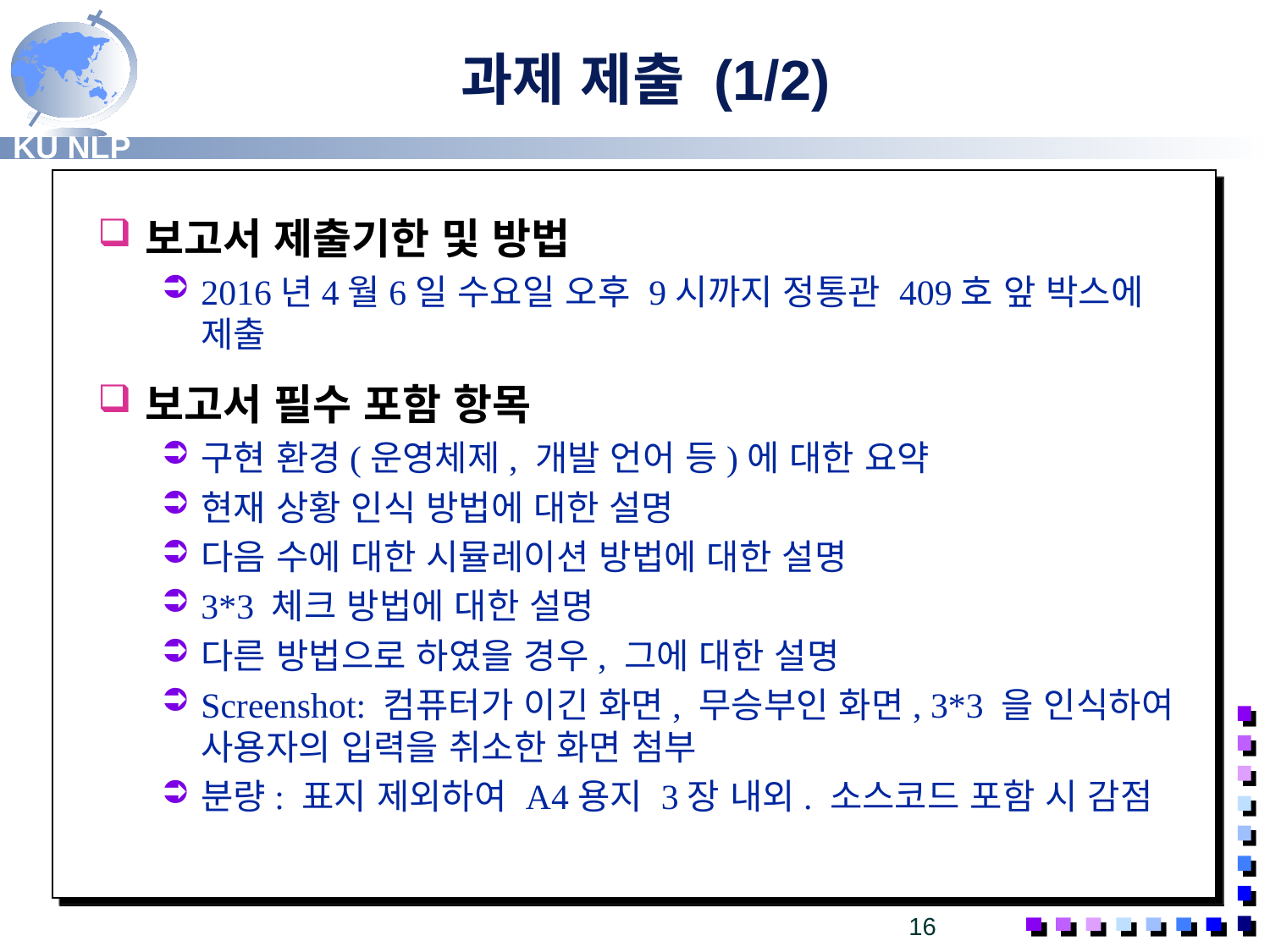

# 과제 제출 (1/2)
보고서 제출기한 및 방법
2016년4월6일 수요일 오후 9시까지 정통관 409호 앞 박스에 제출
보고서 필수 포함 항목
구현 환경(운영체제, 개발 언어 등)에 대한 요약
현재 상황 인식 방법에 대한 설명
다음 수에 대한 시뮬레이션 방법에 대한 설명
3*3 체크 방법에 대한 설명
다른 방법으로 하였을 경우, 그에 대한 설명
Screenshot: 컴퓨터가 이긴 화면, 무승부인 화면, 3*3 을 인식하여 사용자의 입력을 취소한 화면 첨부
분량: 표지 제외하여 A4용지 3장 내외. 소스코드 포함 시 감점

16